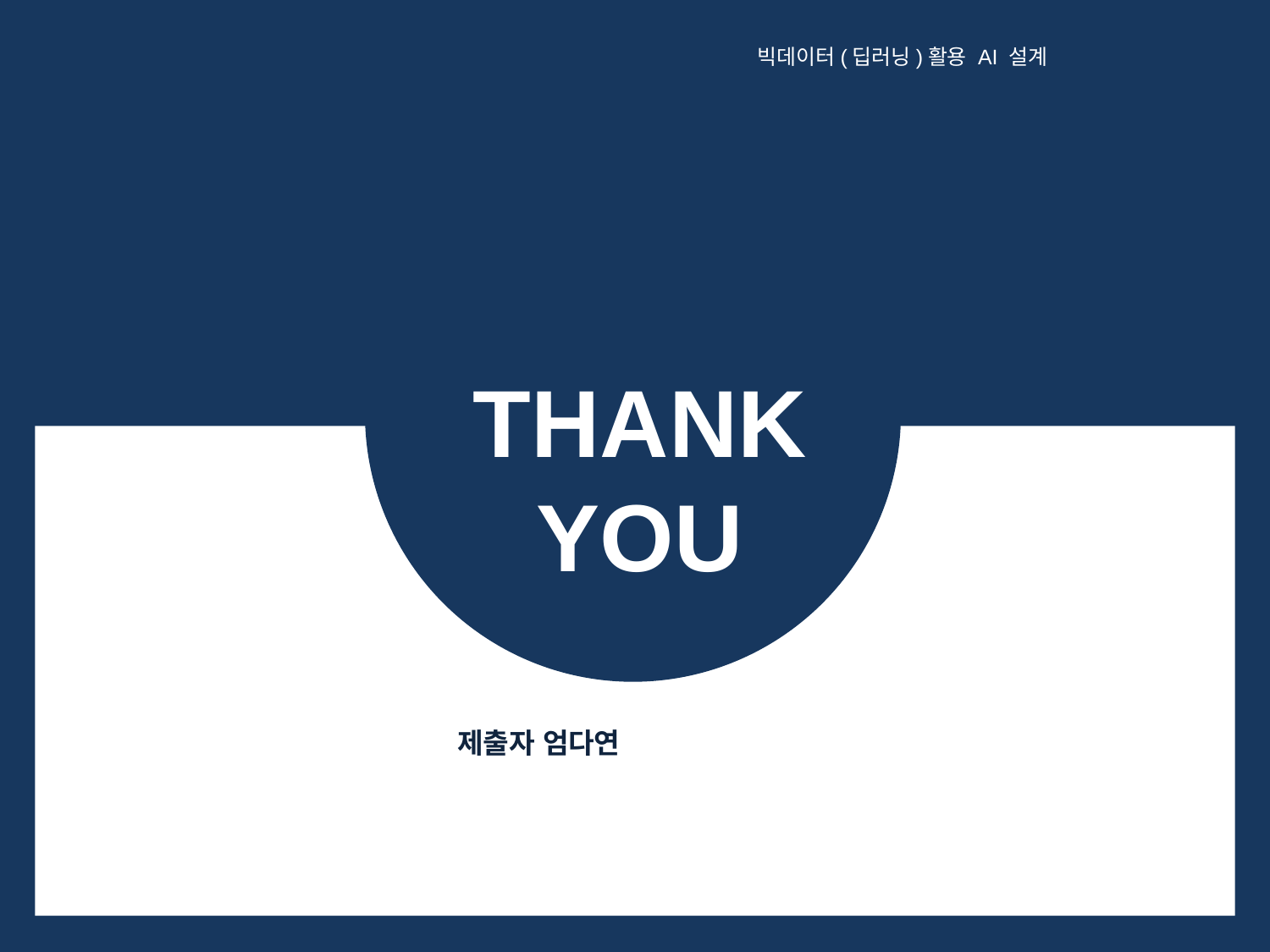

빅데이터(딥러닝)활용 AI 설계

THANK
YOU

제출자 엄다연